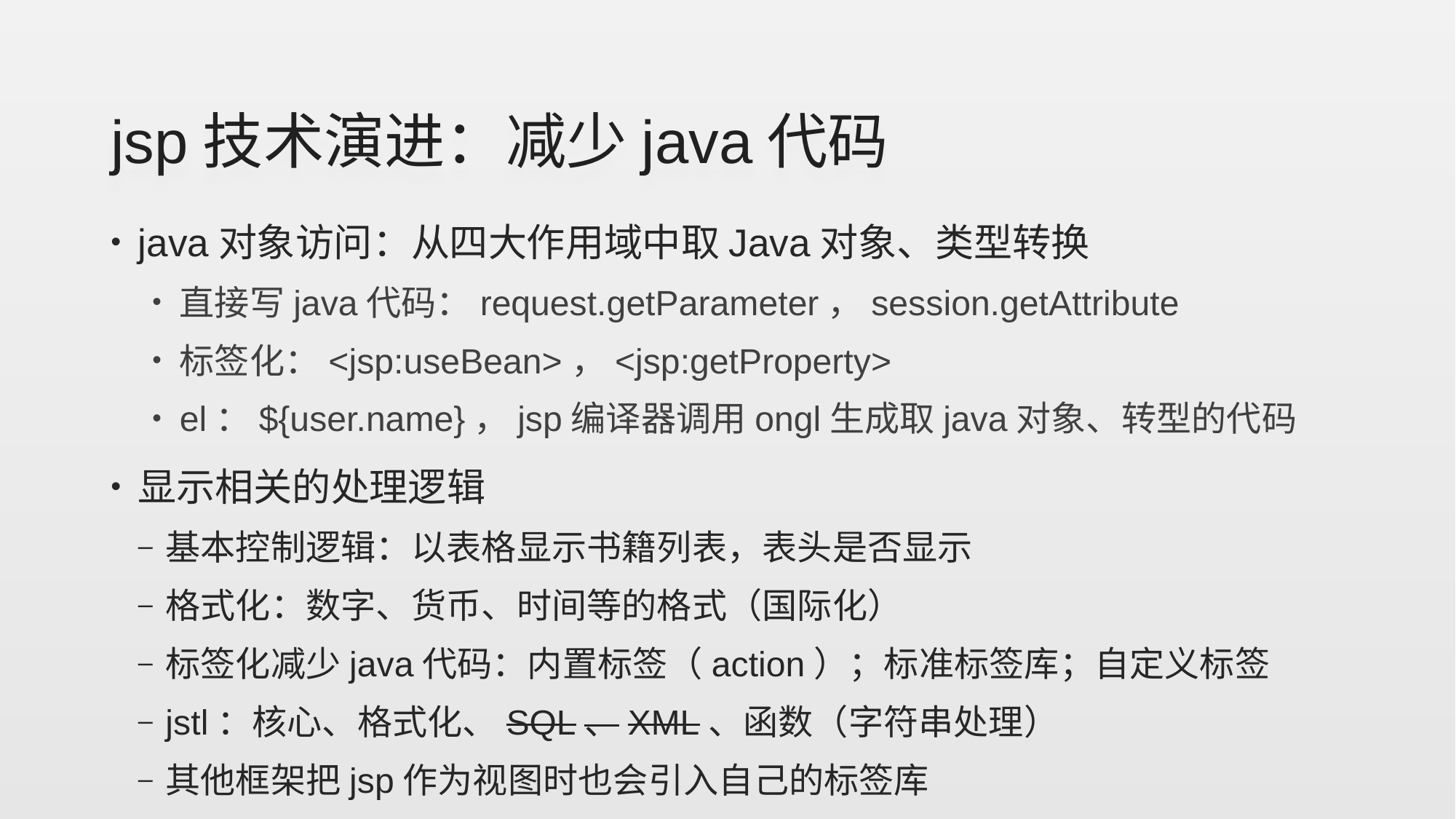

# jsp技术演进：减少java代码
java对象访问：从四大作用域中取Java对象、类型转换
直接写java代码：request.getParameter，session.getAttribute
标签化：<jsp:useBean>，<jsp:getProperty>
el：${user.name}，jsp编译器调用ongl生成取java对象、转型的代码
显示相关的处理逻辑
基本控制逻辑：以表格显示书籍列表，表头是否显示
格式化：数字、货币、时间等的格式（国际化）
标签化减少java代码：内置标签（action）；标准标签库；自定义标签
jstl：核心、格式化、SQL、XML、函数（字符串处理）
其他框架把jsp作为视图时也会引入自己的标签库